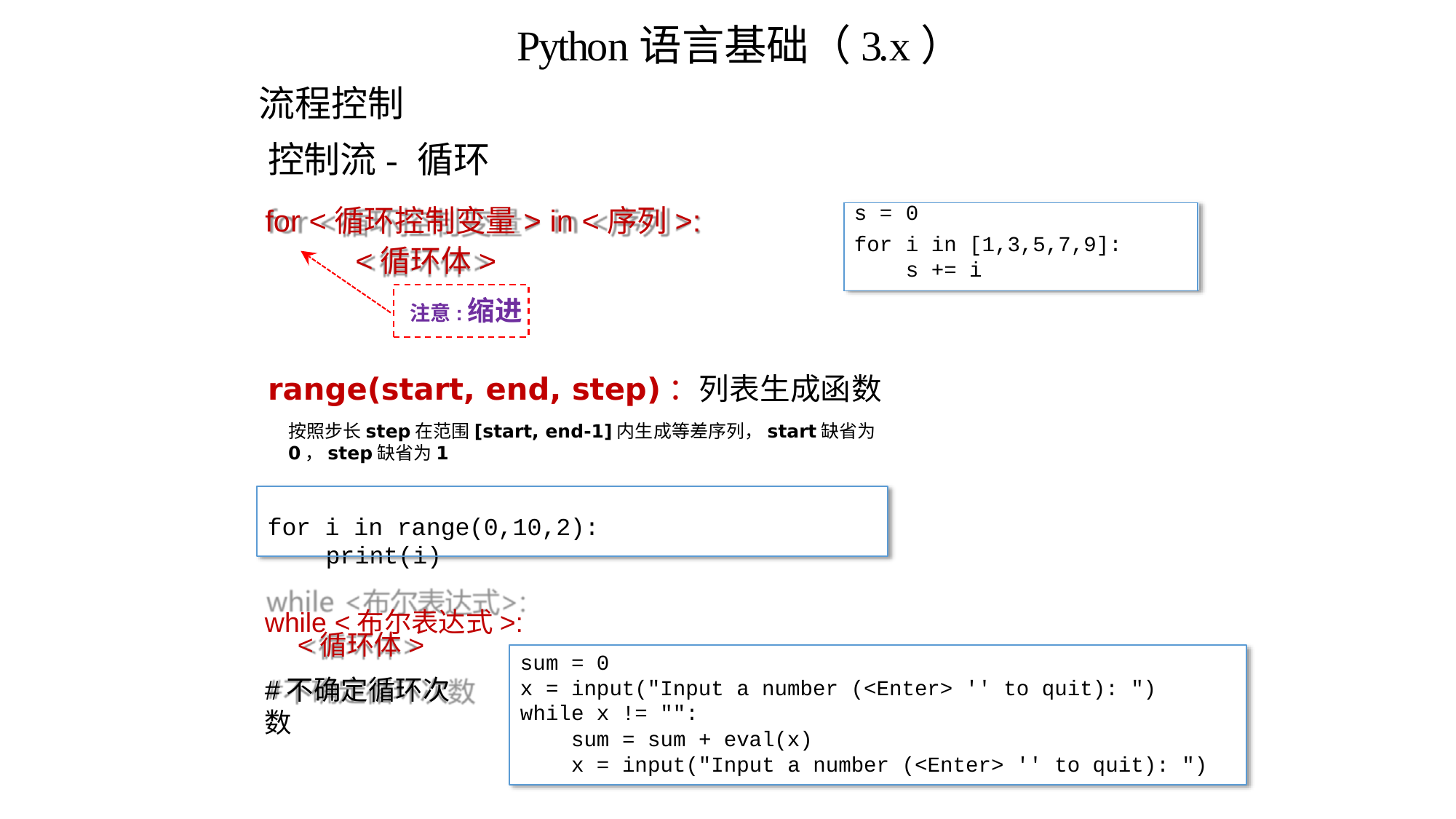

Python语言基础（3.x）
流程控制
# 控制流-循环

for <循环控制变量> in <序列>:
<循环体>

注意:缩进

range(start, end, step)：列表生成函数

按照步长step在范围[start, end-1]内生成等差序列，start缺省为0，step缺省为1

for i in range(0,10,2): print(i)

while <布尔表达式>:

| s = | 0 |  |
| --- | --- | --- |
| for | i in | [1,3,5,7,9]: |
|  | s += | i |

<循环体>

#不确定循环次数

sum = 0
x = input("Input a number (<Enter> '' to quit): ")

while x != "":
sum = sum + eval(x)
x = input("Input a number (<Enter> '' to quit): ")